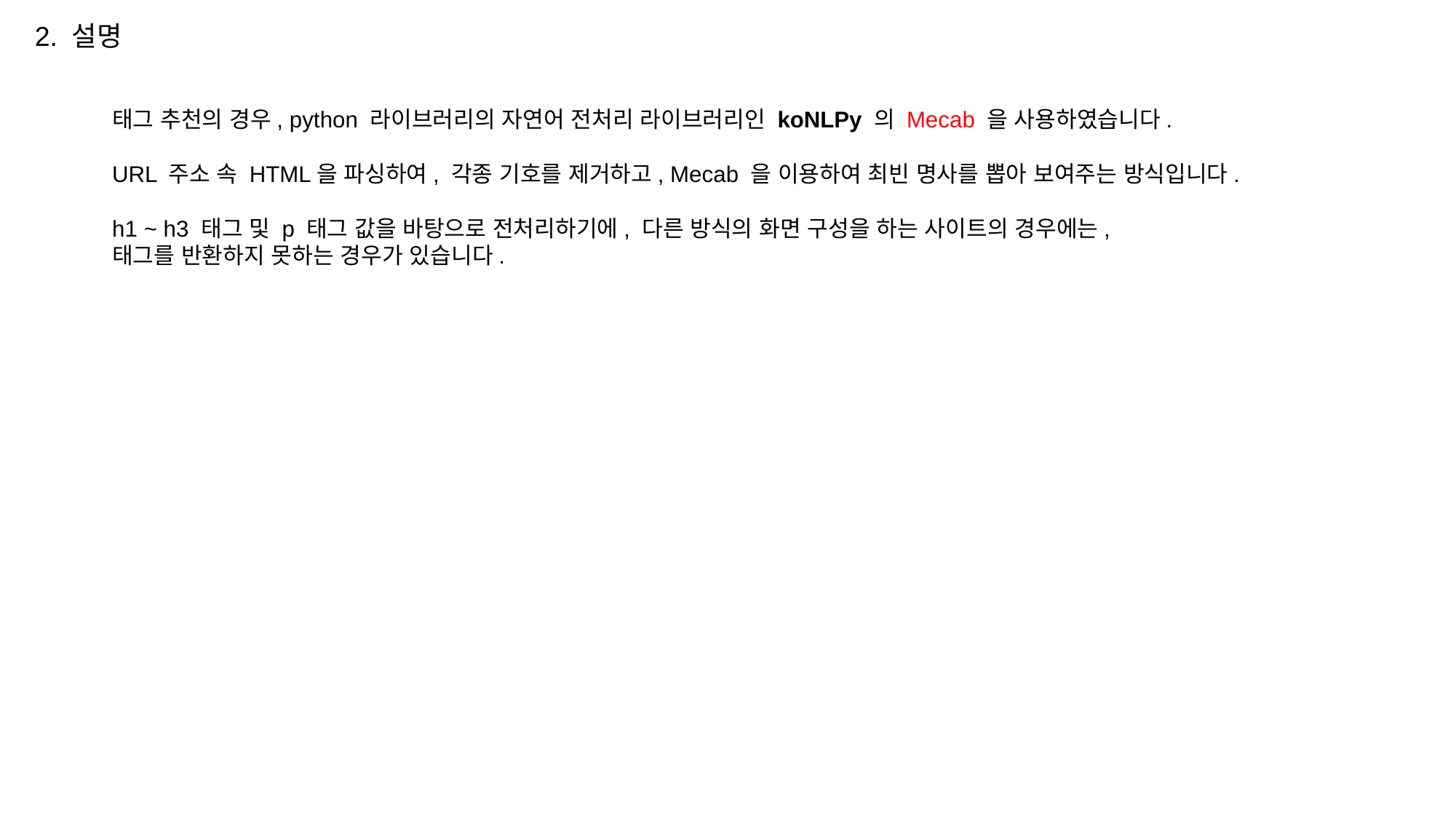

2. 설명
태그 추천의 경우, python 라이브러리의 자연어 전처리 라이브러리인 koNLPy 의 Mecab 을 사용하였습니다.

URL 주소 속 HTML을 파싱하여, 각종 기호를 제거하고, Mecab 을 이용하여 최빈 명사를 뽑아 보여주는 방식입니다.

h1 ~ h3 태그 및 p 태그 값을 바탕으로 전처리하기에, 다른 방식의 화면 구성을 하는 사이트의 경우에는,
태그를 반환하지 못하는 경우가 있습니다.